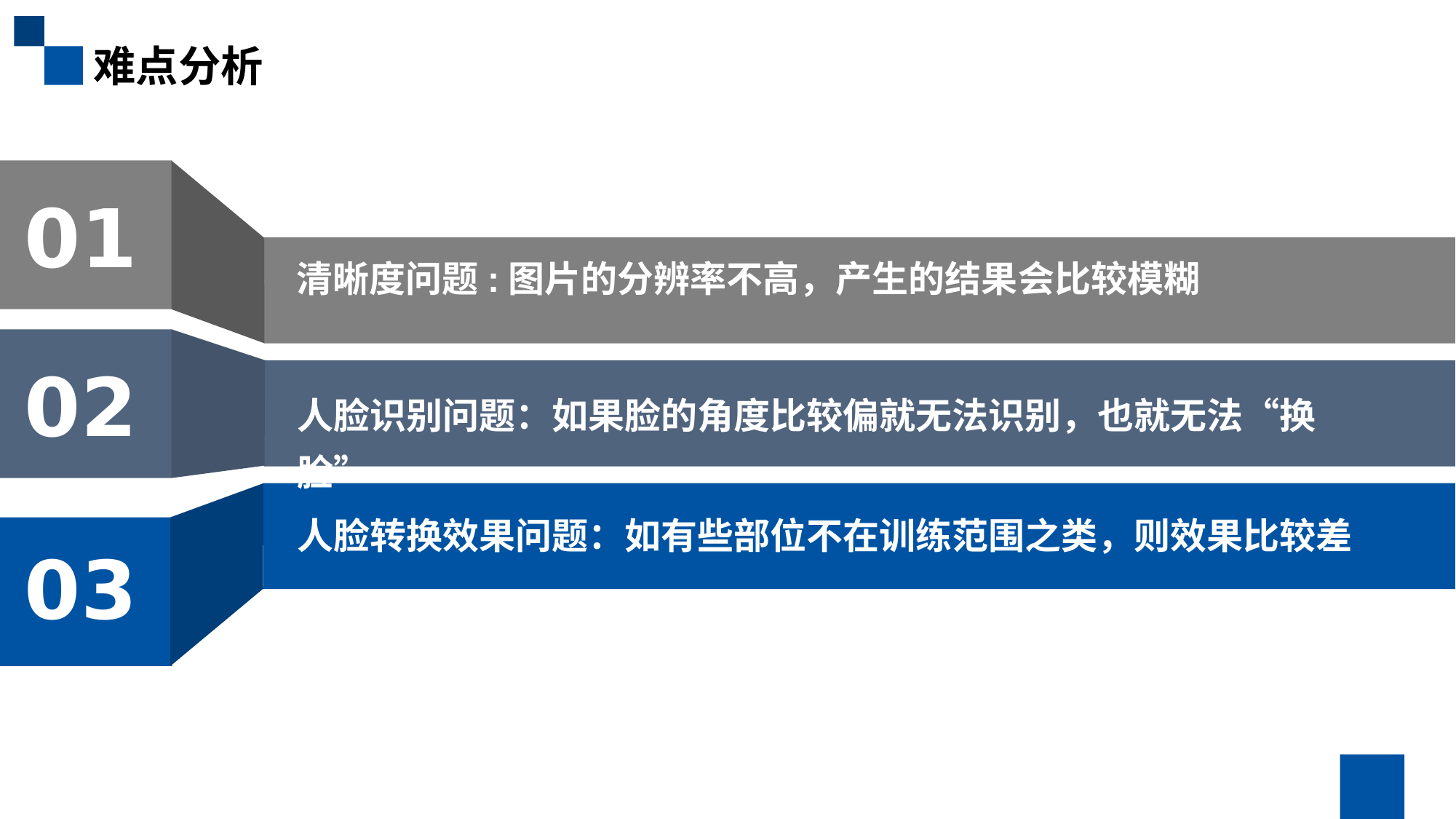

难点分析

01
清晰度问题:图片的分辨率不高，产生的结果会比较模糊

02

人脸识别问题：如果脸的角度比较偏就无法识别，也就无法“换脸”
人脸转换效果问题：如有些部位不在训练范围之类，则效果比较差

03
15